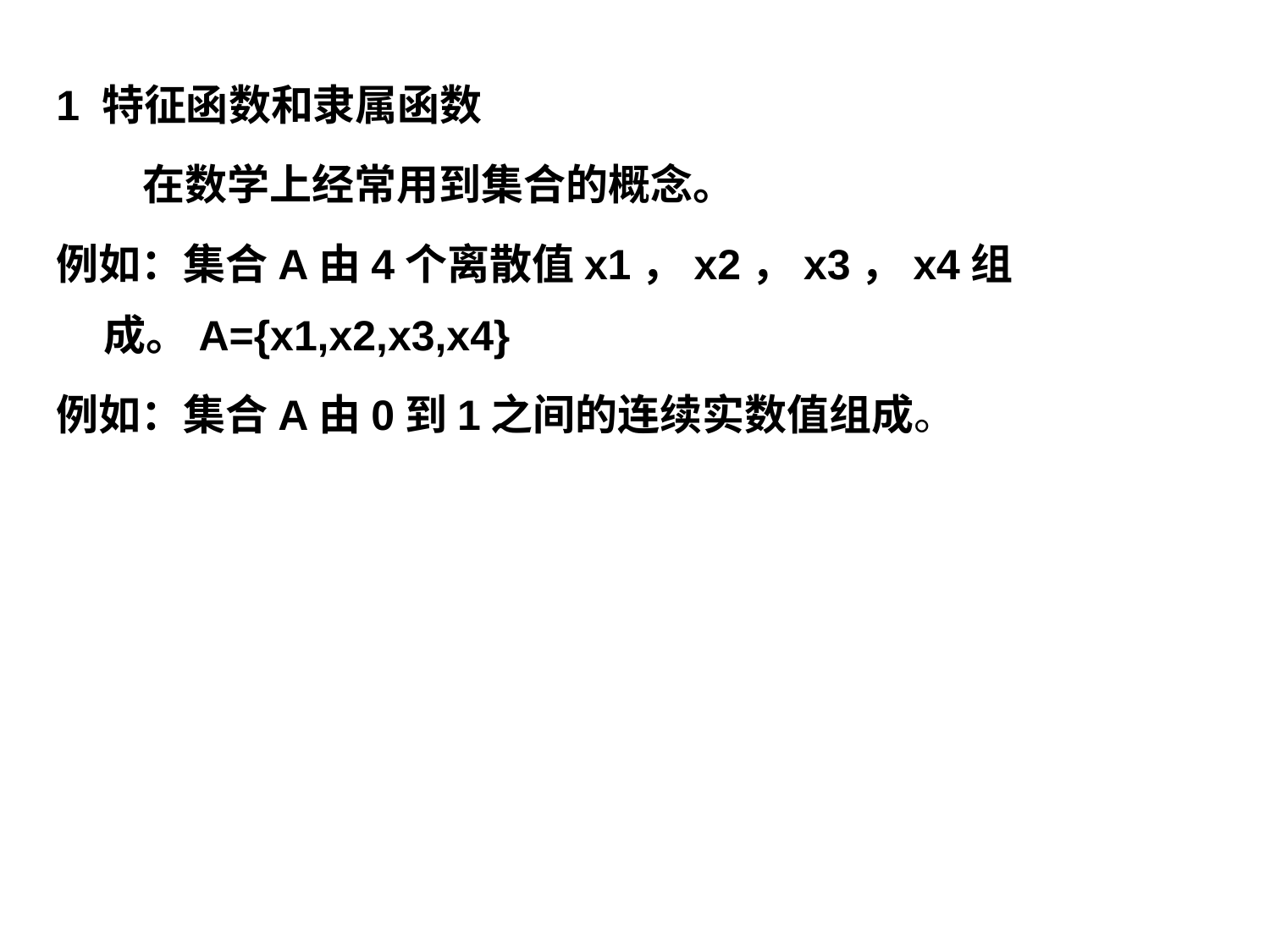

1 特征函数和隶属函数
        在数学上经常用到集合的概念。
例如：集合A由4个离散值x1，x2，x3，x4组成。A={x1,x2,x3,x4}
例如：集合A由0到1之间的连续实数值组成。